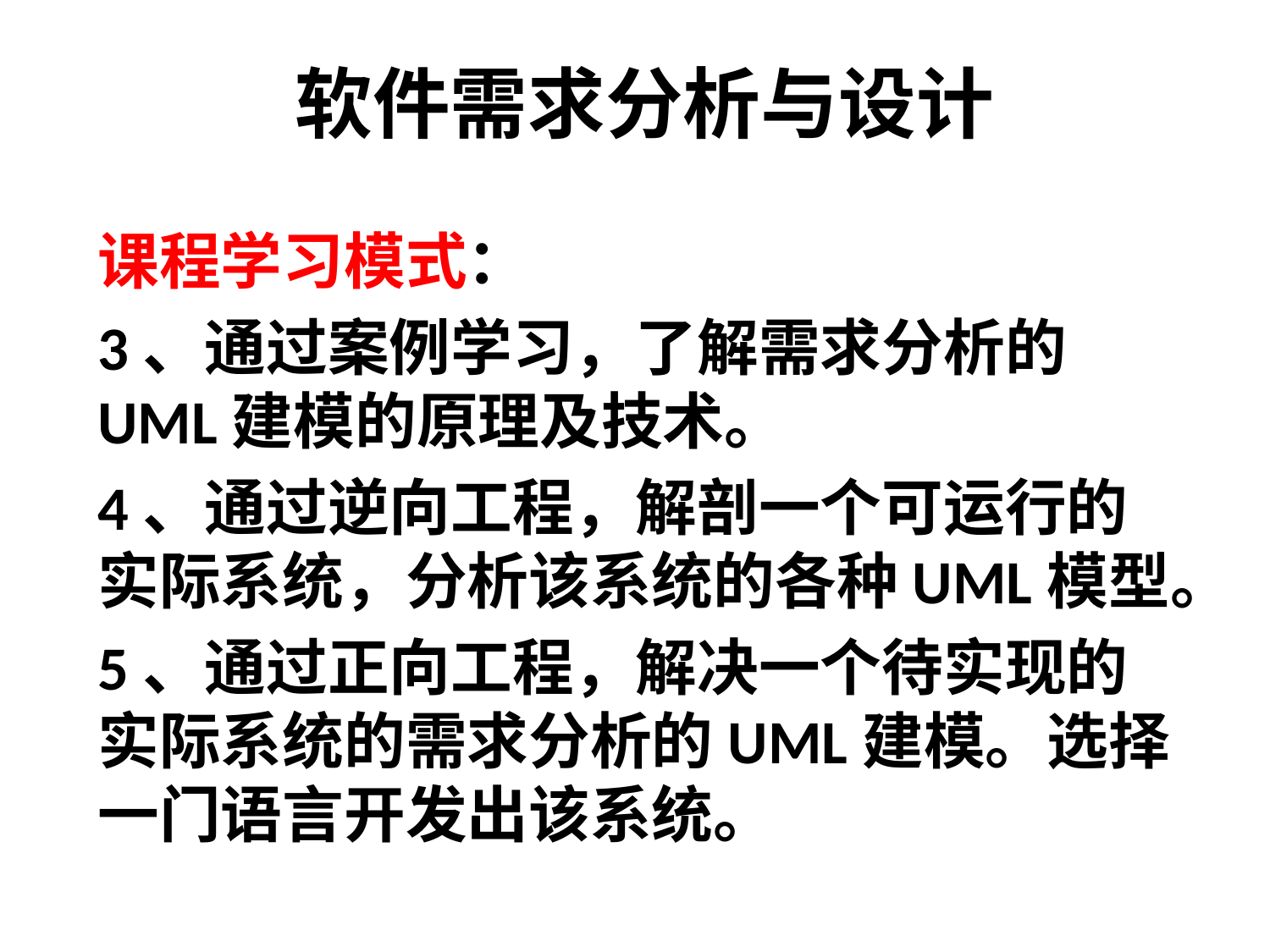

# 软件需求分析与设计
课程学习模式：
3、通过案例学习，了解需求分析的UML建模的原理及技术。
4、通过逆向工程，解剖一个可运行的实际系统，分析该系统的各种UML模型。
5、通过正向工程，解决一个待实现的实际系统的需求分析的UML建模。选择一门语言开发出该系统。